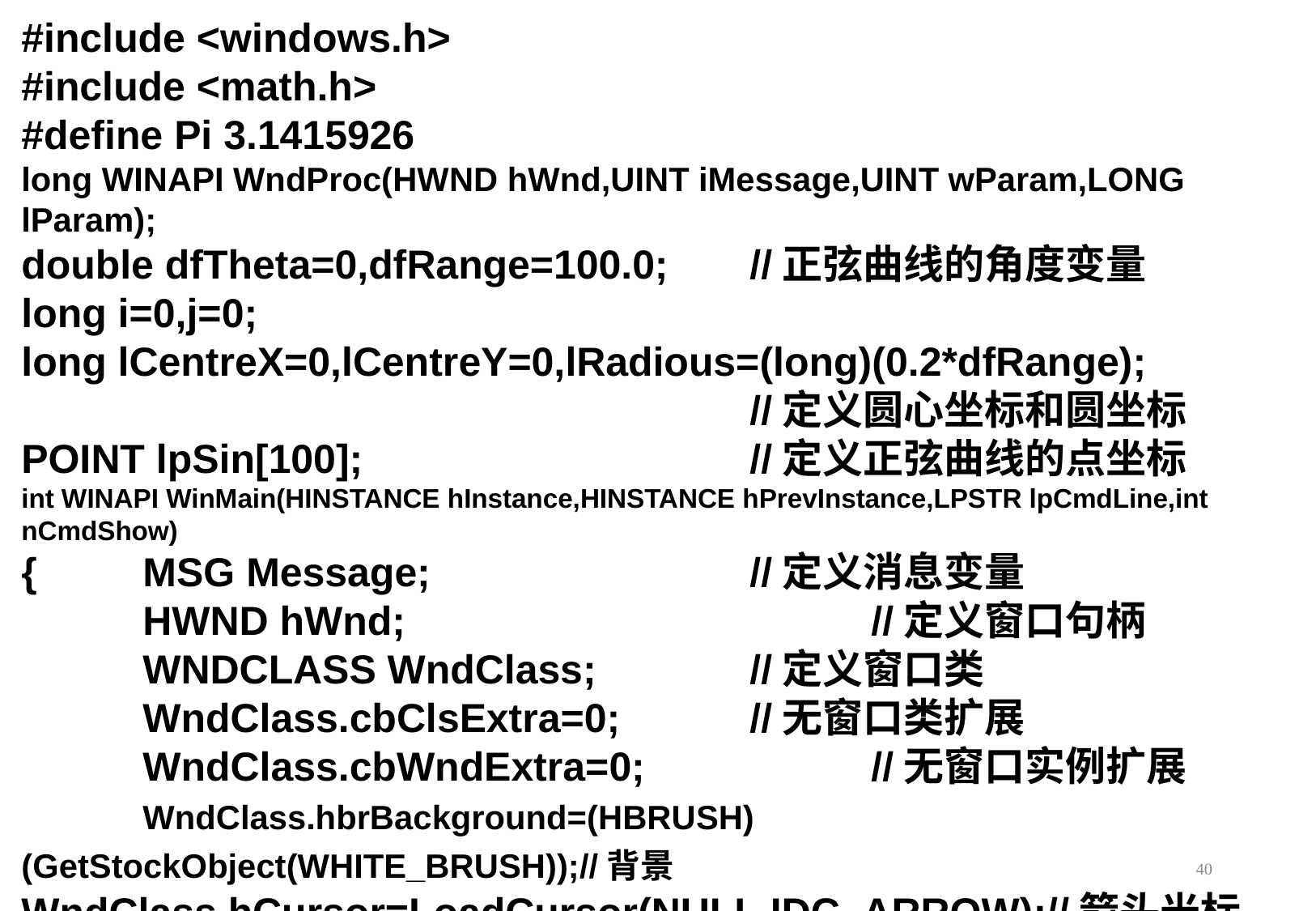

#include <windows.h>
#include <math.h>
#define Pi 3.1415926
long WINAPI WndProc(HWND hWnd,UINT iMessage,UINT wParam,LONG lParam);
double dfTheta=0,dfRange=100.0;	//正弦曲线的角度变量
long i=0,j=0;
long lCentreX=0,lCentreY=0,lRadious=(long)(0.2*dfRange);
						//定义圆心坐标和圆坐标
POINT lpSin[100];				//定义正弦曲线的点坐标
int WINAPI WinMain(HINSTANCE hInstance,HINSTANCE hPrevInstance,LPSTR lpCmdLine,int nCmdShow)
{	MSG Message;			//定义消息变量
	HWND hWnd;				//定义窗口句柄
	WNDCLASS WndClass;		//定义窗口类
	WndClass.cbClsExtra=0;		//无窗口类扩展
	WndClass.cbWndExtra=0;		//无窗口实例扩展
	WndClass.hbrBackground=(HBRUSH)(GetStockObject(WHITE_BRUSH));//背景	WndClass.hCursor=LoadCursor(NULL,IDC_ARROW);//箭头光标
	WndClass.hIcon=LoadIcon(NULL,IDI_APPLICATION);//缺省图标
40